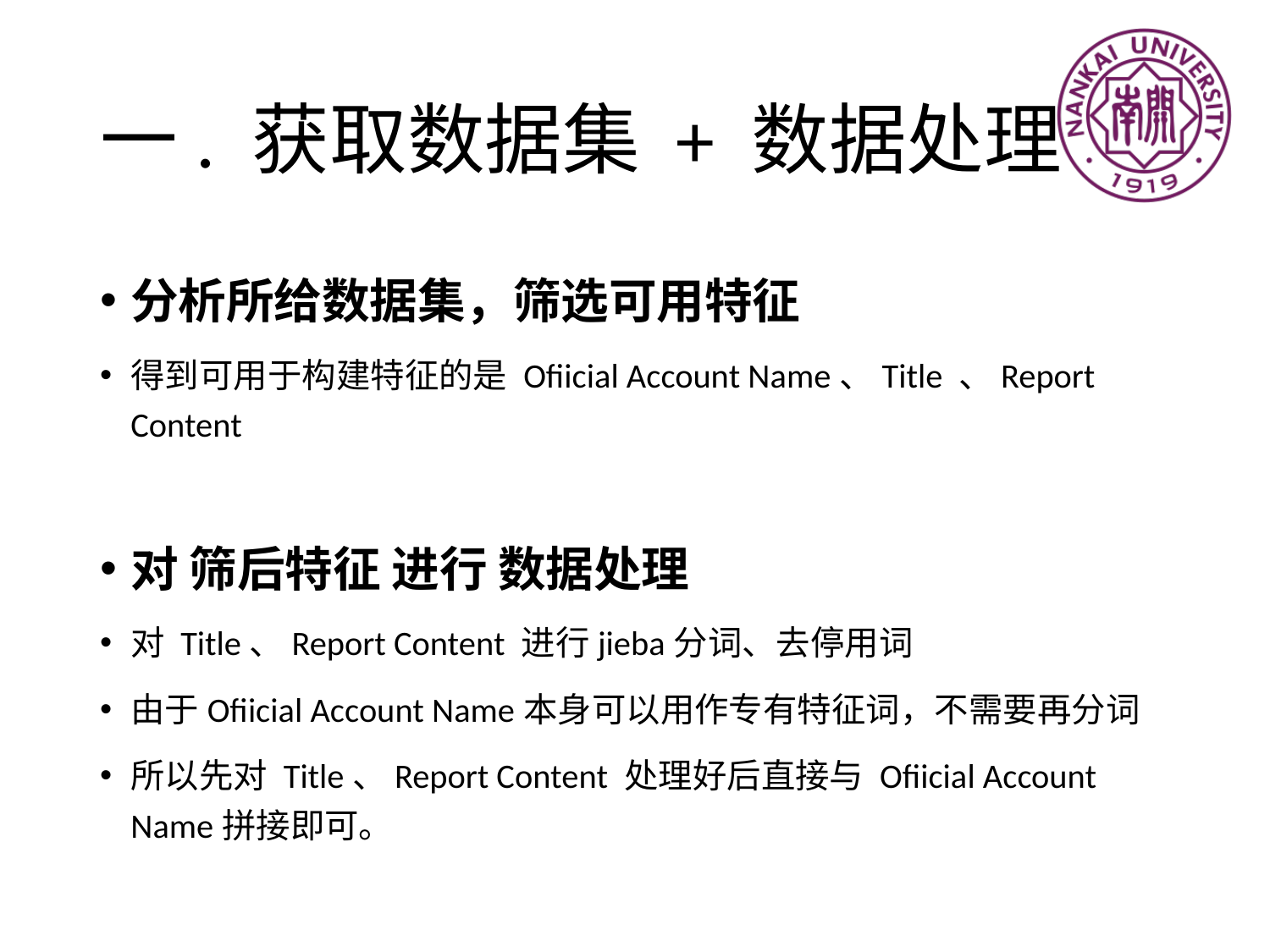

# 一. 获取数据集 + 数据处理
分析所给数据集，筛选可用特征
得到可用于构建特征的是 Ofiicial Account Name、Title 、Report Content

对 筛后特征 进行 数据处理
对 Title、Report Content 进行jieba分词、去停用词
由于Ofiicial Account Name本身可以用作专有特征词，不需要再分词
所以先对 Title、Report Content 处理好后直接与 Ofiicial Account Name拼接即可。

3